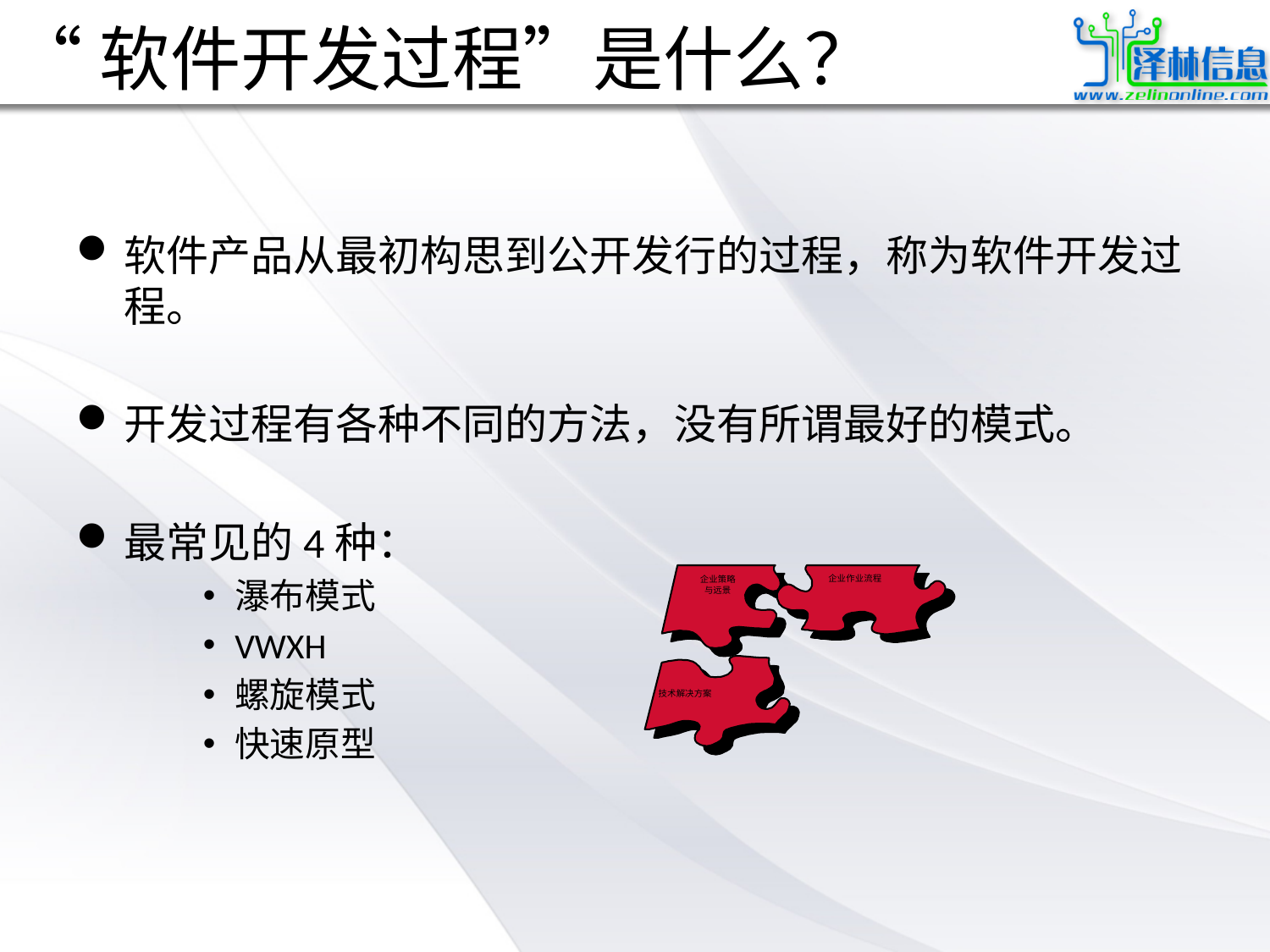

# “软件开发过程”是什么？
软件产品从最初构思到公开发行的过程，称为软件开发过程。

开发过程有各种不同的方法，没有所谓最好的模式。

最常见的4种：
瀑布模式
VWXH
螺旋模式
快速原型

企业策略
与远景
企业作业流程

技术解决方案